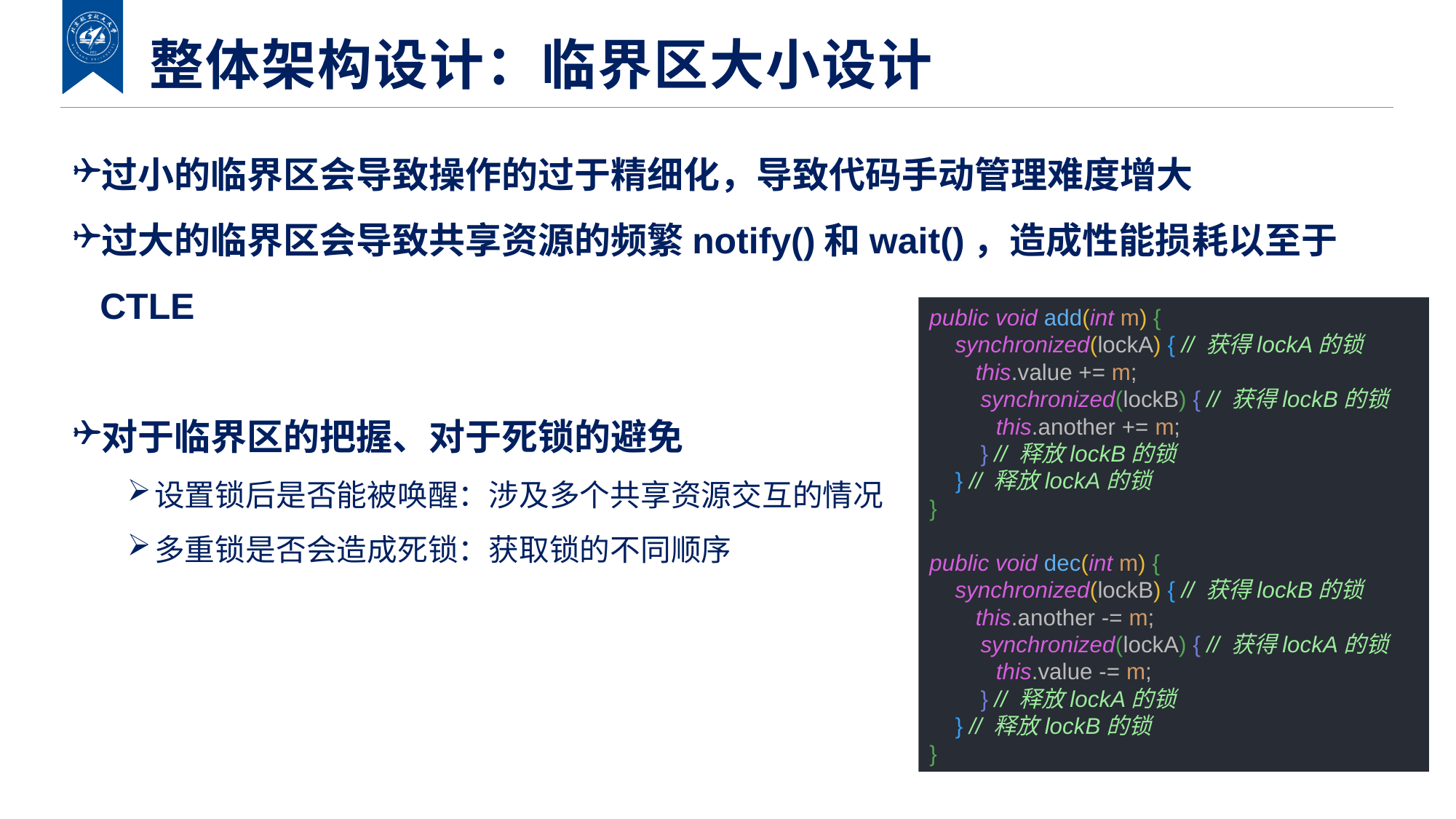

整体架构设计：临界区大小设计
过小的临界区会导致操作的过于精细化，导致代码手动管理难度增大
过大的临界区会导致共享资源的频繁notify()和wait()，造成性能损耗以至于CTLE

对于临界区的把握、对于死锁的避免
设置锁后是否能被唤醒：涉及多个共享资源交互的情况
多重锁是否会造成死锁：获取锁的不同顺序

public void add(int m) {
    synchronized(lockA) { // 获得lockA的锁
        this.value += m;
        synchronized(lockB) { // 获得lockB的锁
            this.another += m;
        } // 释放lockB的锁
    } // 释放lockA的锁
}
public void dec(int m) {
    synchronized(lockB) { // 获得lockB的锁
        this.another -= m;
        synchronized(lockA) { // 获得lockA的锁
            this.value -= m;
        } // 释放lockA的锁
    } // 释放lockB的锁
}